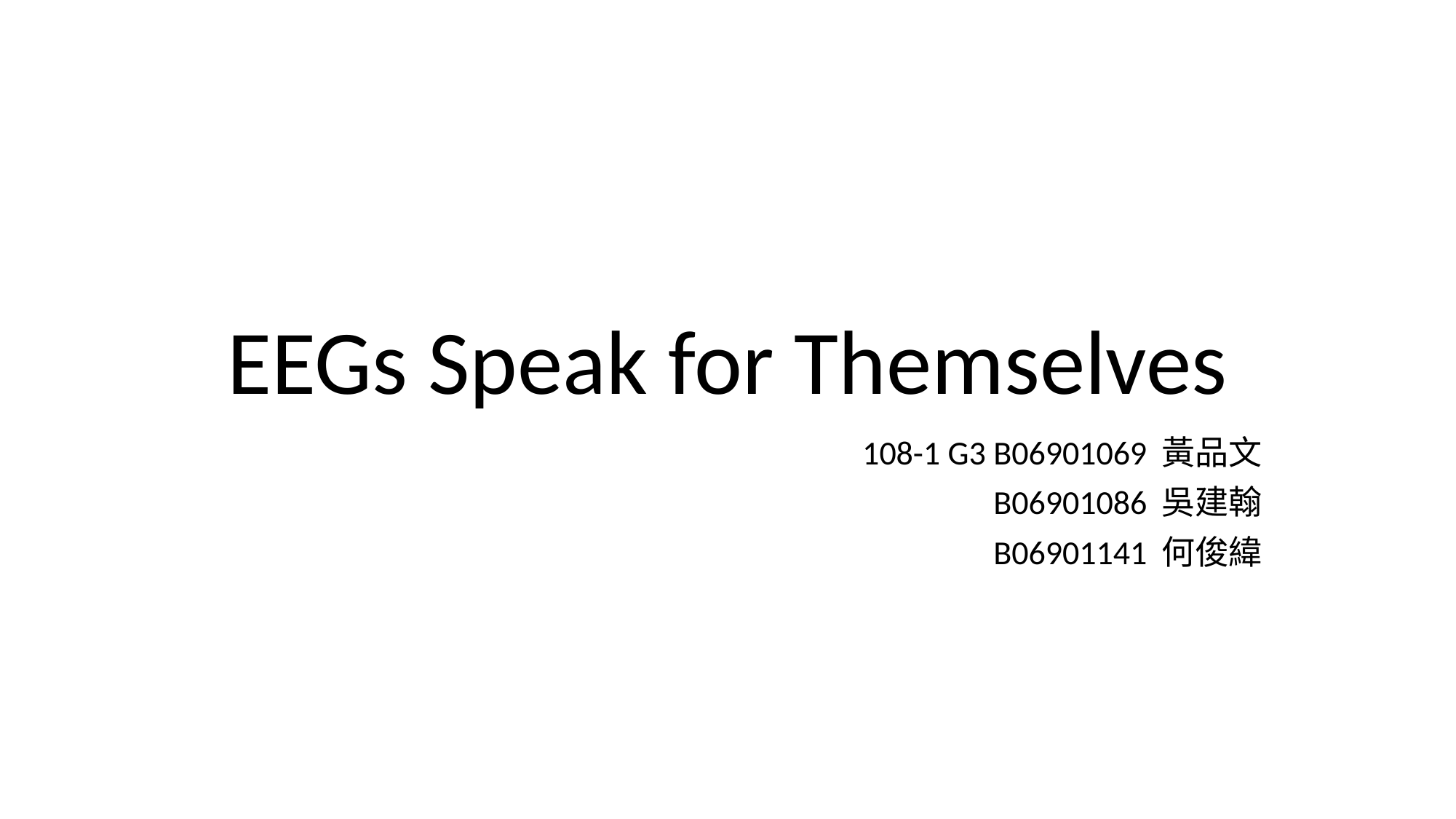

# EEGs Speak for Themselves
108-1 G3 B06901069 黃品文
B06901086 吳建翰
B06901141 何俊緯